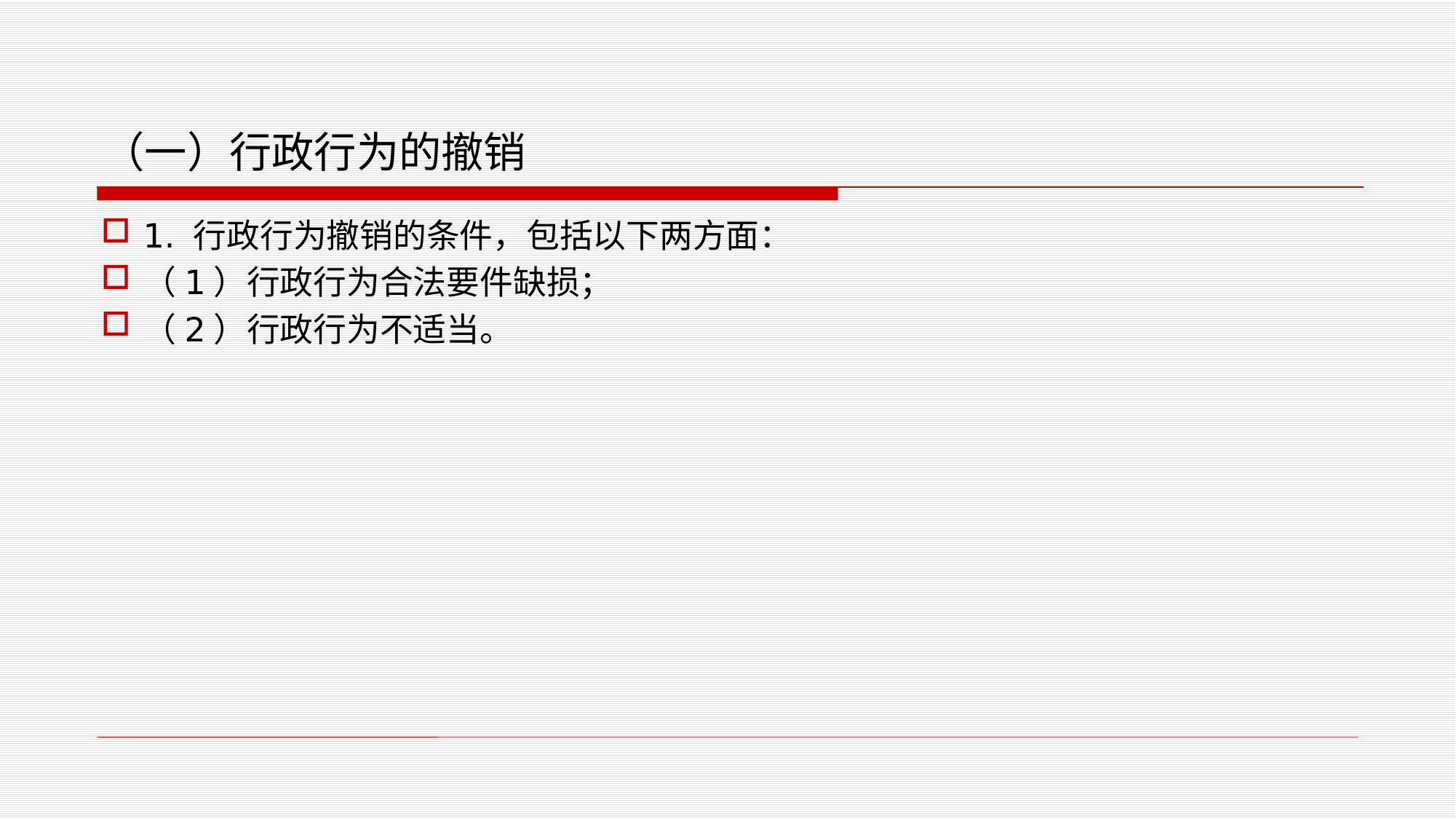

# （一）行政行为的撤销
1. 行政行为撤销的条件，包括以下两方面：
（1）行政行为合法要件缺损；
（2）行政行为不适当。